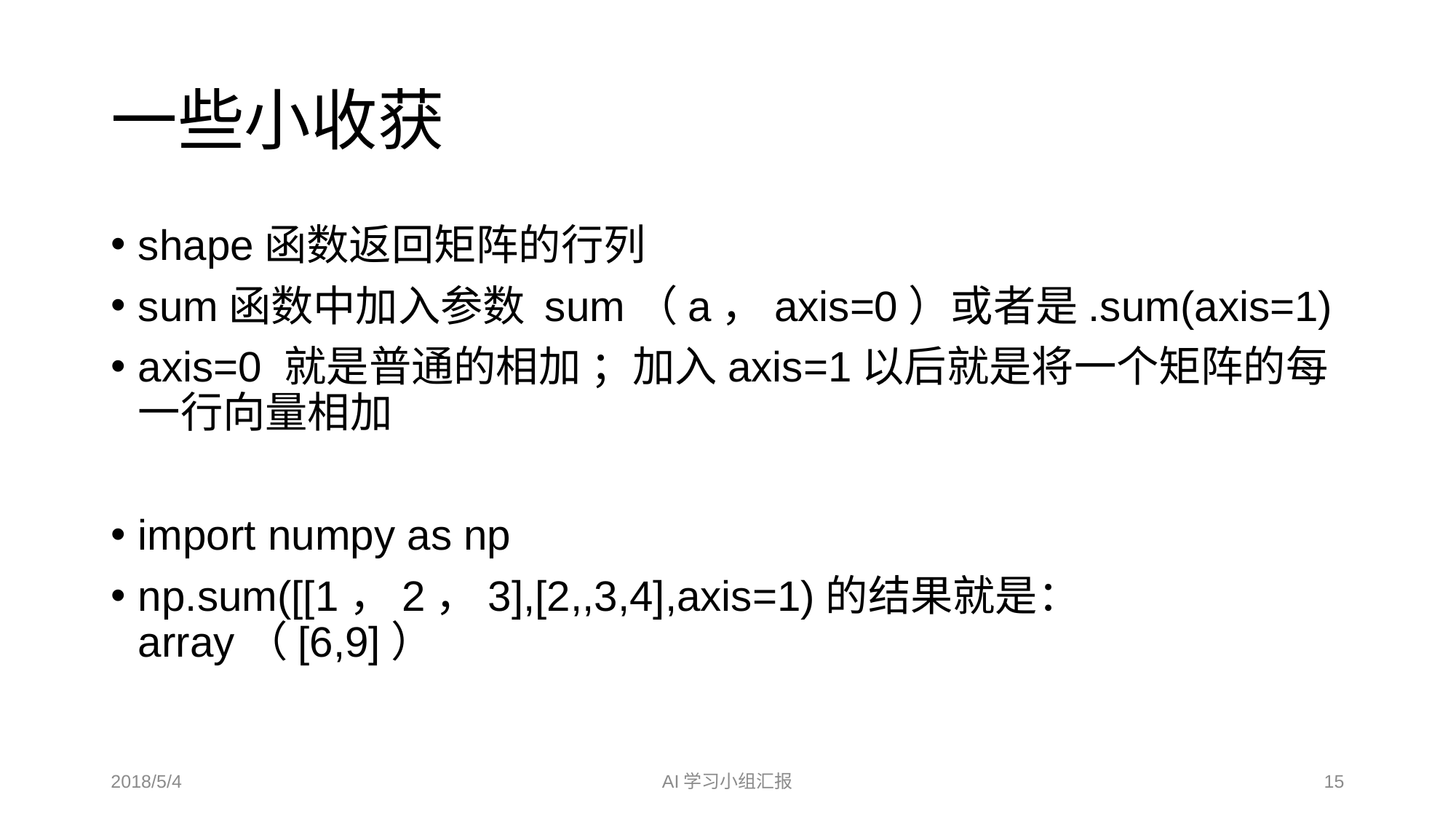

# 一些小收获
shape函数返回矩阵的行列
sum函数中加入参数 sum（a，axis=0）或者是.sum(axis=1)
axis=0 就是普通的相加 ；加入axis=1以后就是将一个矩阵的每一行向量相加

import numpy as np
np.sum([[1，2，3],[2,,3,4],axis=1)的结果就是：array（[6,9]）

2018/5/4
AI学习小组汇报
15